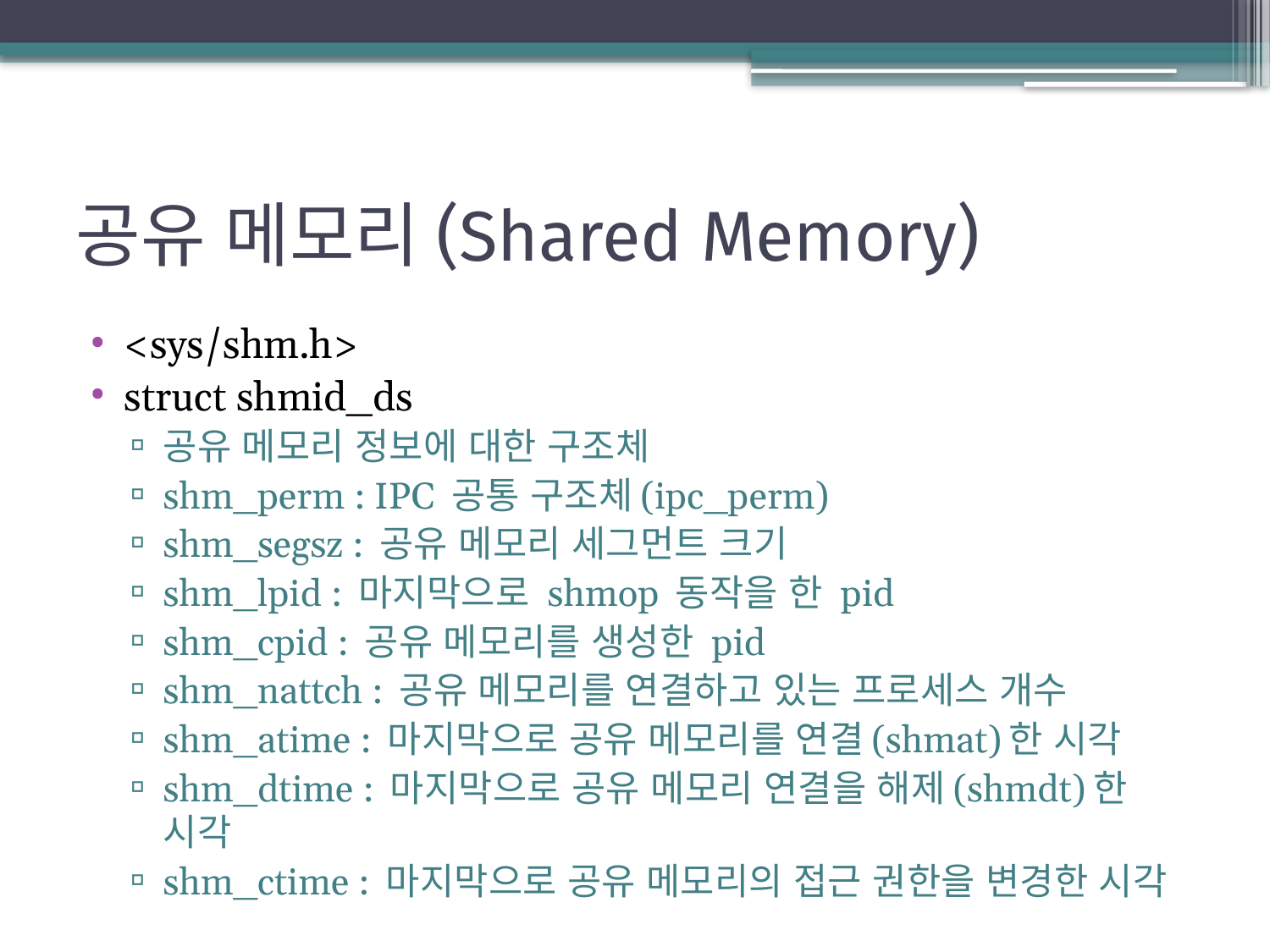

# 공유 메모리(Shared Memory)
<sys/shm.h>
struct shmid_ds
공유 메모리 정보에 대한 구조체
shm_perm : IPC 공통 구조체(ipc_perm)
shm_segsz : 공유 메모리 세그먼트 크기
shm_lpid : 마지막으로 shmop 동작을 한 pid
shm_cpid : 공유 메모리를 생성한 pid
shm_nattch : 공유 메모리를 연결하고 있는 프로세스 개수
shm_atime : 마지막으로 공유 메모리를 연결(shmat)한 시각
shm_dtime : 마지막으로 공유 메모리 연결을 해제(shmdt)한 시각
shm_ctime : 마지막으로 공유 메모리의 접근 권한을 변경한 시각